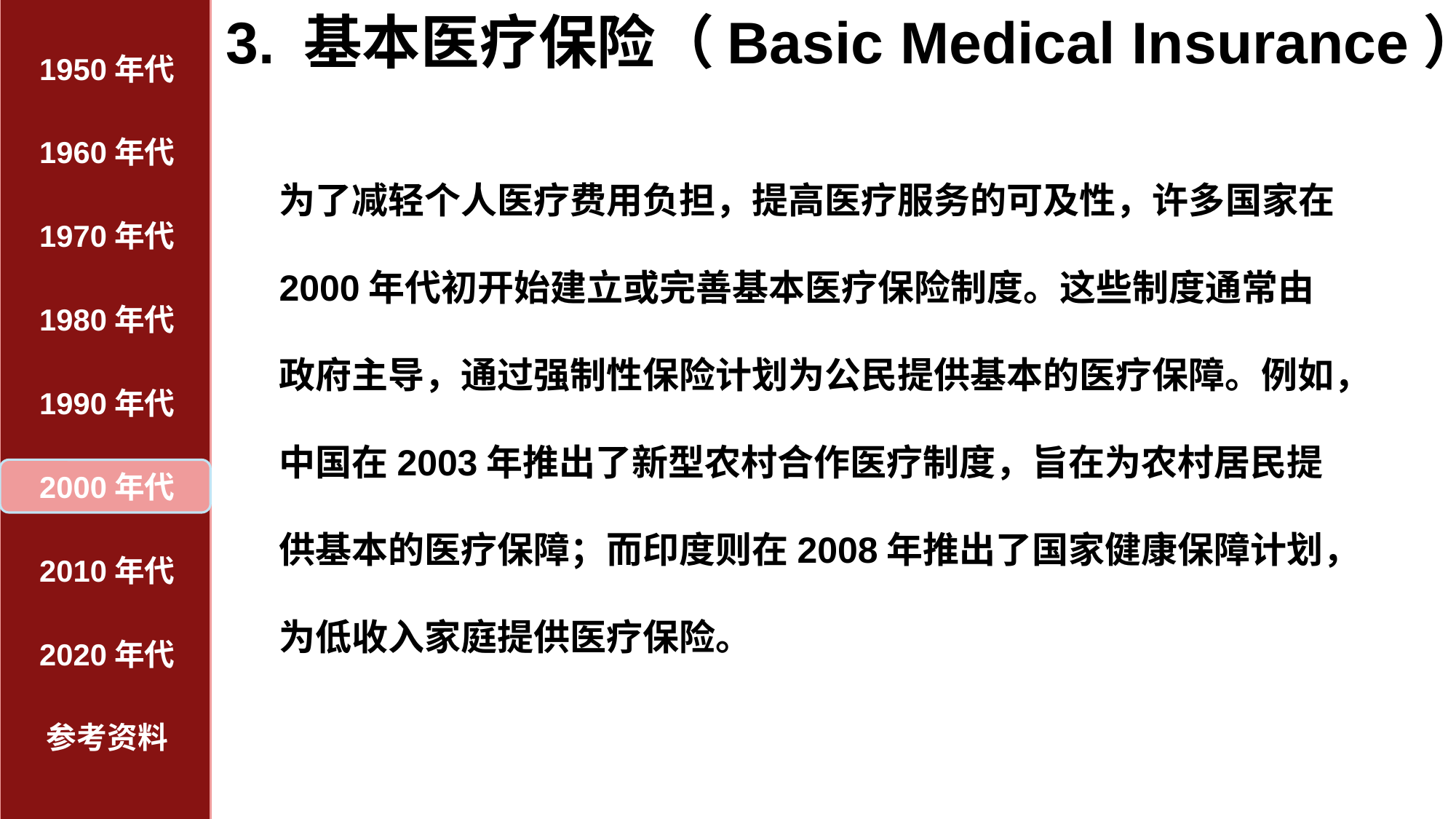

# 3. 基本医疗保险（Basic Medical Insurance）：

1950年代
1960年代
为了减轻个人医疗费用负担，提高医疗服务的可及性，许多国家在2000年代初开始建立或完善基本医疗保险制度。这些制度通常由政府主导，通过强制性保险计划为公民提供基本的医疗保障。例如，中国在2003年推出了新型农村合作医疗制度，旨在为农村居民提供基本的医疗保障；而印度则在2008年推出了国家健康保障计划，为低收入家庭提供医疗保险。
1970年代
1980年代

1990年代

2000年代
2010年代
2020年代
参考资料